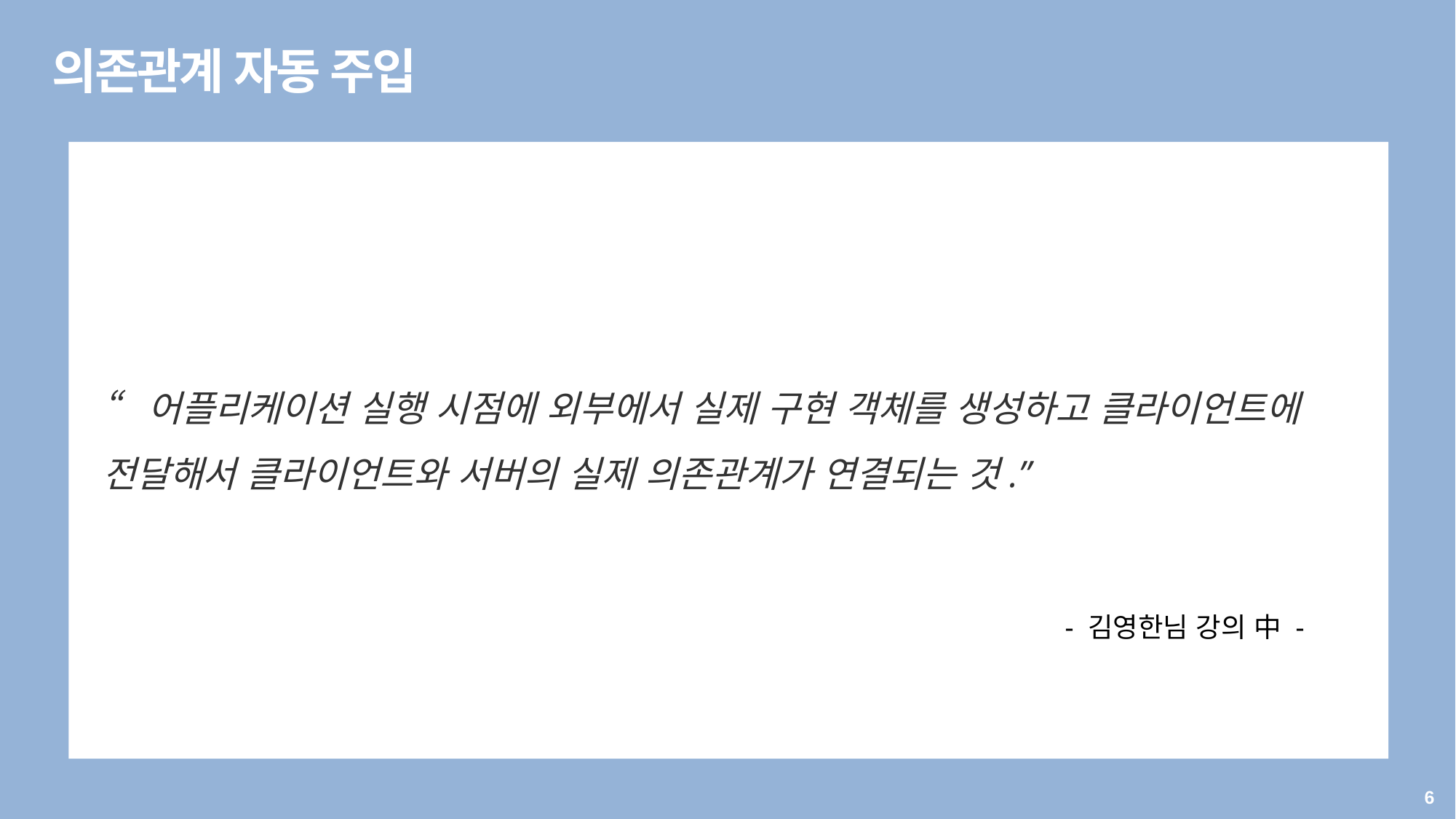

의존관계 자동 주입

“어플리케이션 실행 시점에 외부에서 실제 구현 객체를 생성하고 클라이언트에 전달해서 클라이언트와 서버의 실제 의존관계가 연결되는 것.”
- 김영한님 강의 中 -
6